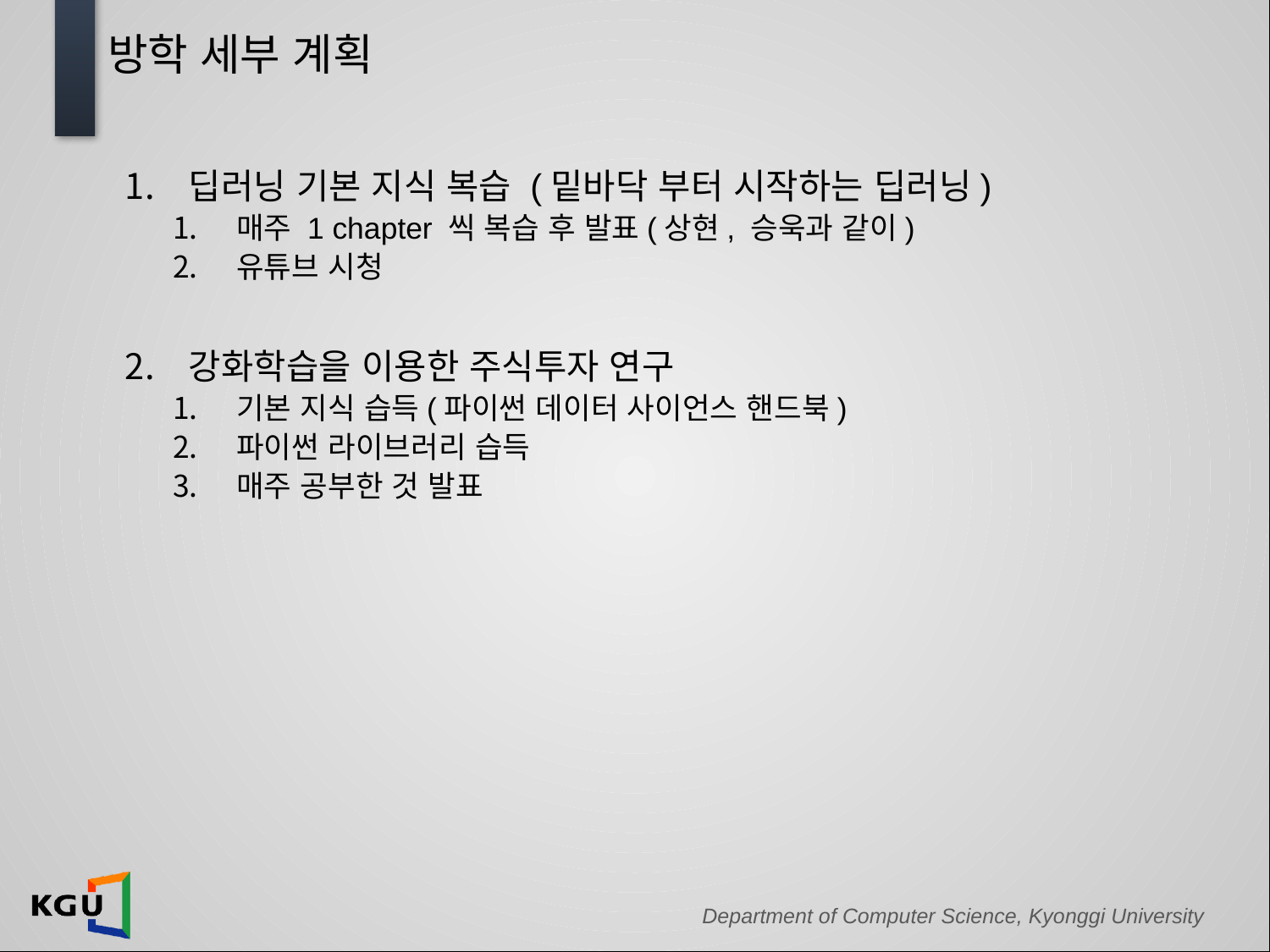

# 방학 세부 계획
딥러닝 기본 지식 복습 (밑바닥 부터 시작하는 딥러닝)
매주 1 chapter 씩 복습 후 발표(상현, 승욱과 같이)
유튜브 시청

강화학습을 이용한 주식투자 연구
기본 지식 습득(파이썬 데이터 사이언스 핸드북)
파이썬 라이브러리 습득
매주 공부한 것 발표